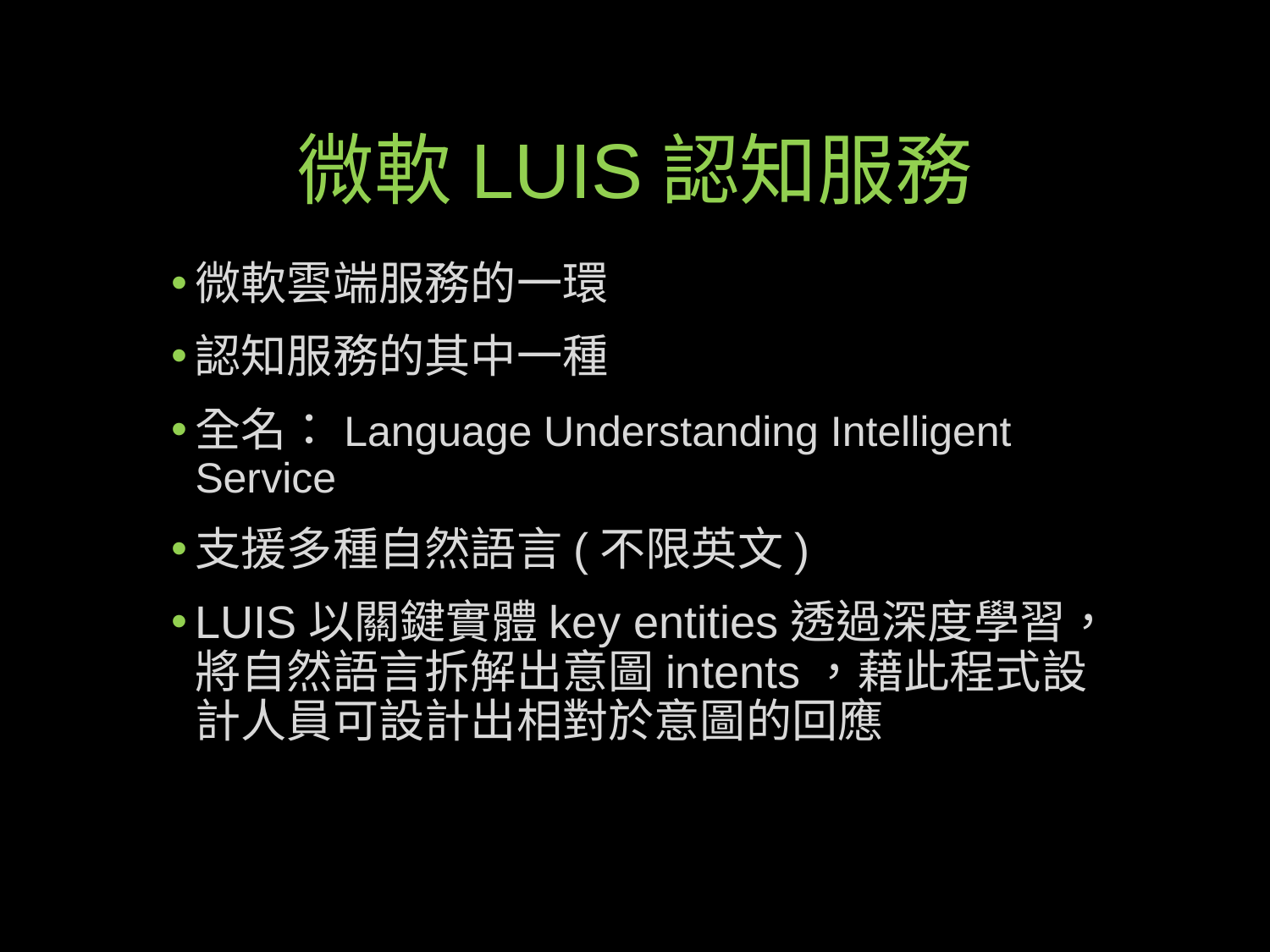

# 微軟LUIS認知服務
微軟雲端服務的一環
認知服務的其中一種
全名：Language Understanding Intelligent Service
支援多種自然語言(不限英文)
LUIS以關鍵實體key entities透過深度學習，將自然語言拆解出意圖intents，藉此程式設計人員可設計出相對於意圖的回應